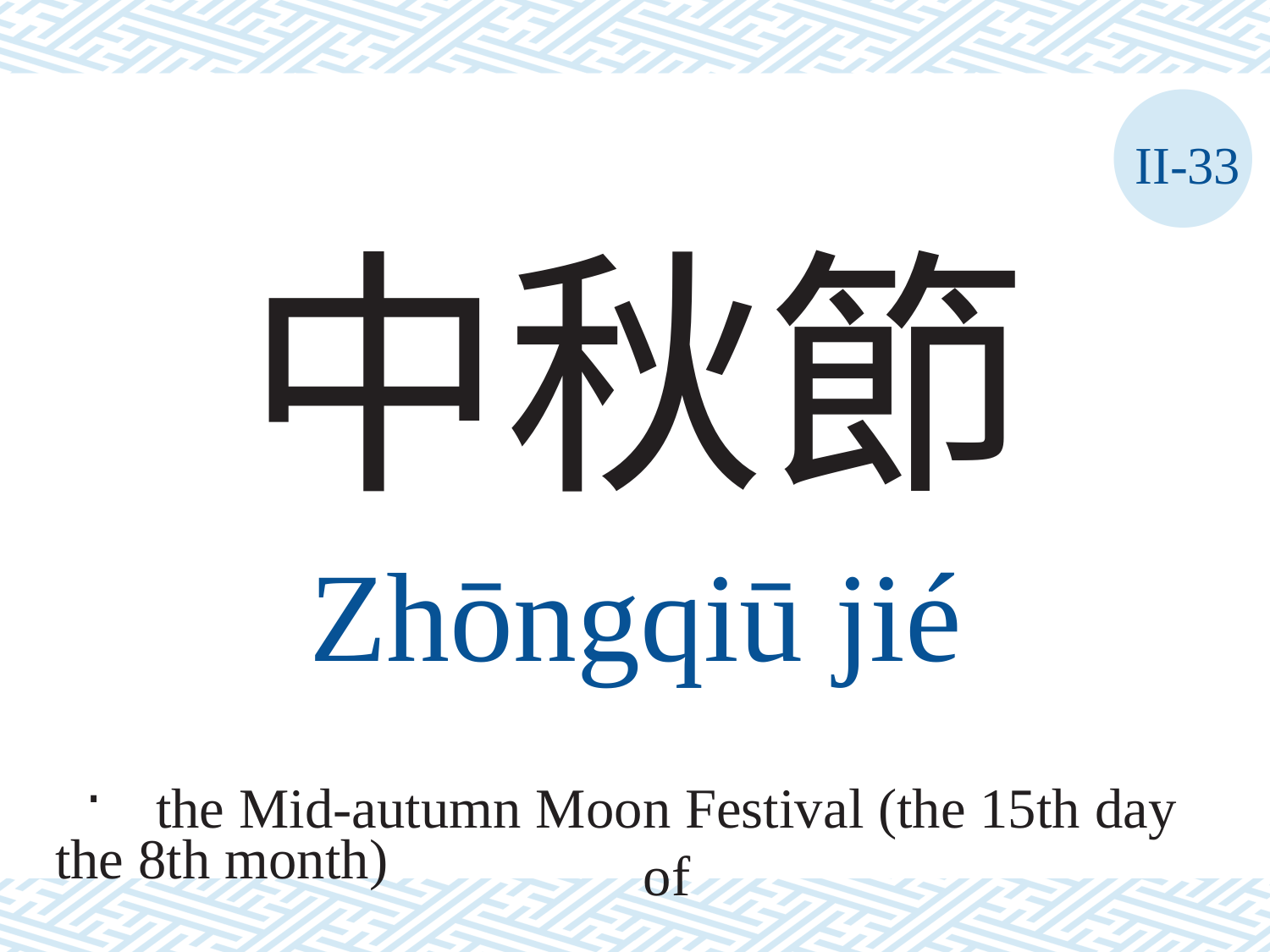

II-33
中秋節
Zhōngqiū	jié
the Mid-autumn Moon Festival (the 15th day of
the 8th month)